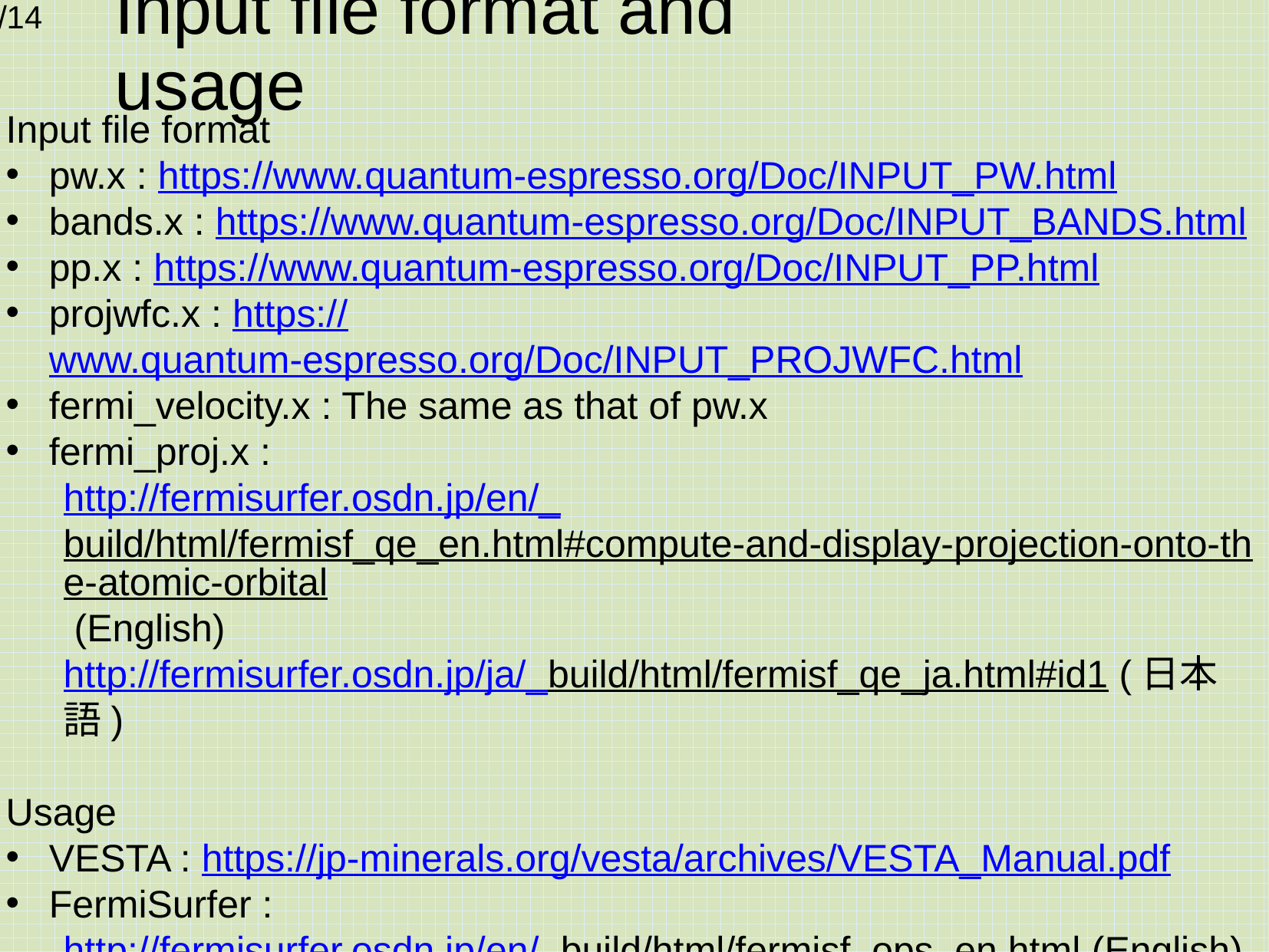

# Input file format and usage
Input file format
pw.x : https://www.quantum-espresso.org/Doc/INPUT_PW.html
bands.x : https://www.quantum-espresso.org/Doc/INPUT_BANDS.html
pp.x : https://www.quantum-espresso.org/Doc/INPUT_PP.html
projwfc.x : https://www.quantum-espresso.org/Doc/INPUT_PROJWFC.html
fermi_velocity.x : The same as that of pw.x
fermi_proj.x :
http://fermisurfer.osdn.jp/en/_build/html/fermisf_qe_en.html#compute-and-display-projection-onto-the-atomic-orbital (English)
http://fermisurfer.osdn.jp/ja/_build/html/fermisf_qe_ja.html#id1 (日本語)

Usage
VESTA : https://jp-minerals.org/vesta/archives/VESTA_Manual.pdf
FermiSurfer :
http://fermisurfer.osdn.jp/en/_build/html/fermisf_ops_en.html (English)
http://fermisurfer.osdn.jp/ja/_build/html/fermisf_ops_ja.html (日本語)